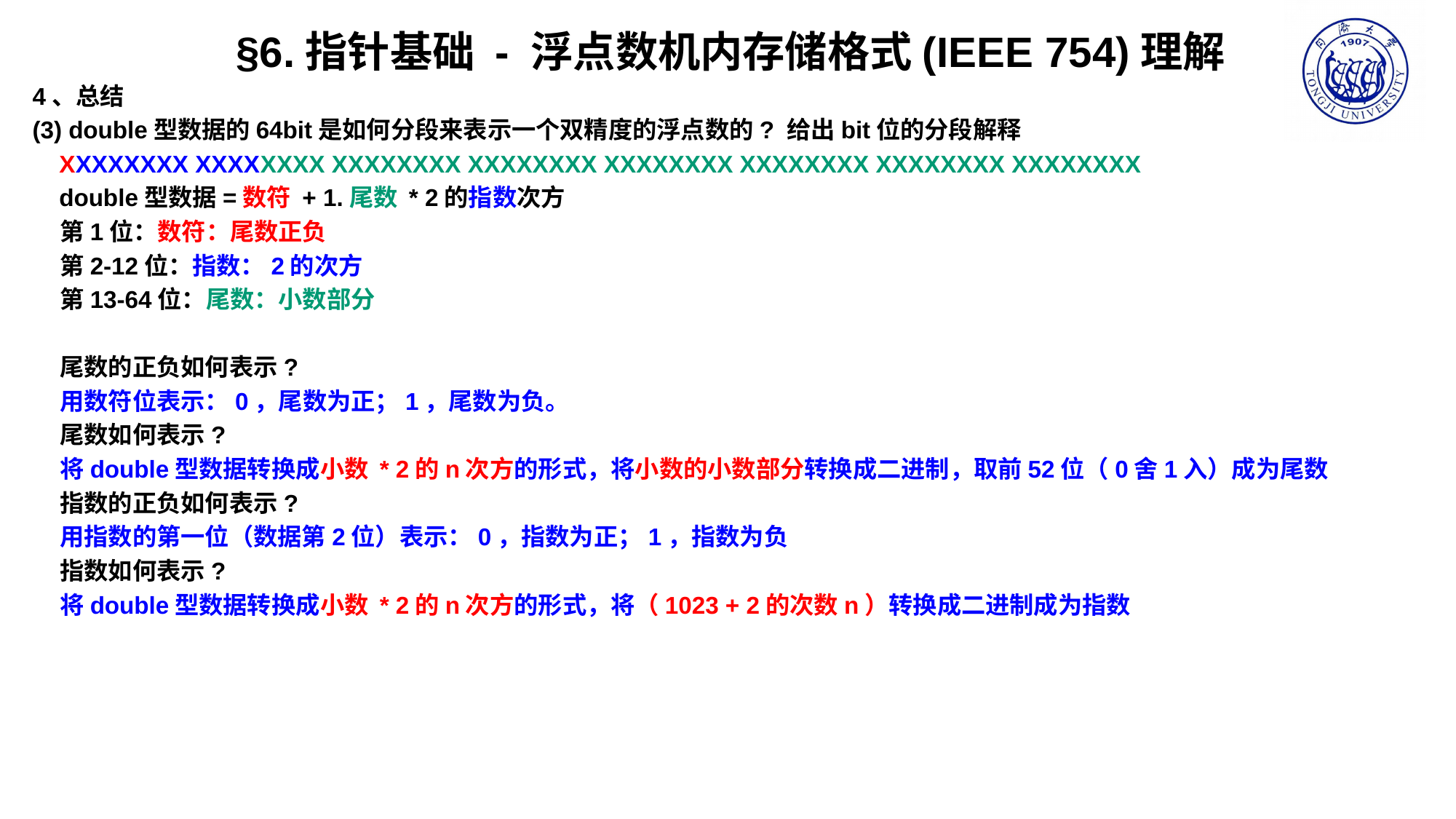

§6.指针基础 - 浮点数机内存储格式(IEEE 754)理解
4、总结
(3) double型数据的64bit是如何分段来表示一个双精度的浮点数的? 给出bit位的分段解释
    XXXXXXXX XXXXXXXX XXXXXXXX XXXXXXXX XXXXXXXX XXXXXXXX XXXXXXXX XXXXXXXX
    double型数据=数符 + 1.尾数 * 2的指数次方
    第1位：数符：尾数正负
    第2-12位：指数：2的次方
    第13-64位：尾数：小数部分

    尾数的正负如何表示?
    用数符位表示：0，尾数为正；1，尾数为负。
    尾数如何表示?
    将double型数据转换成小数 * 2的n次方的形式，将小数的小数部分转换成二进制，取前52位（0舍1入）成为尾数
    指数的正负如何表示?
    用指数的第一位（数据第2位）表示：0，指数为正；1，指数为负
    指数如何表示?
    将double型数据转换成小数 * 2的n次方的形式，将（1023 + 2的次数n）转换成二进制成为指数